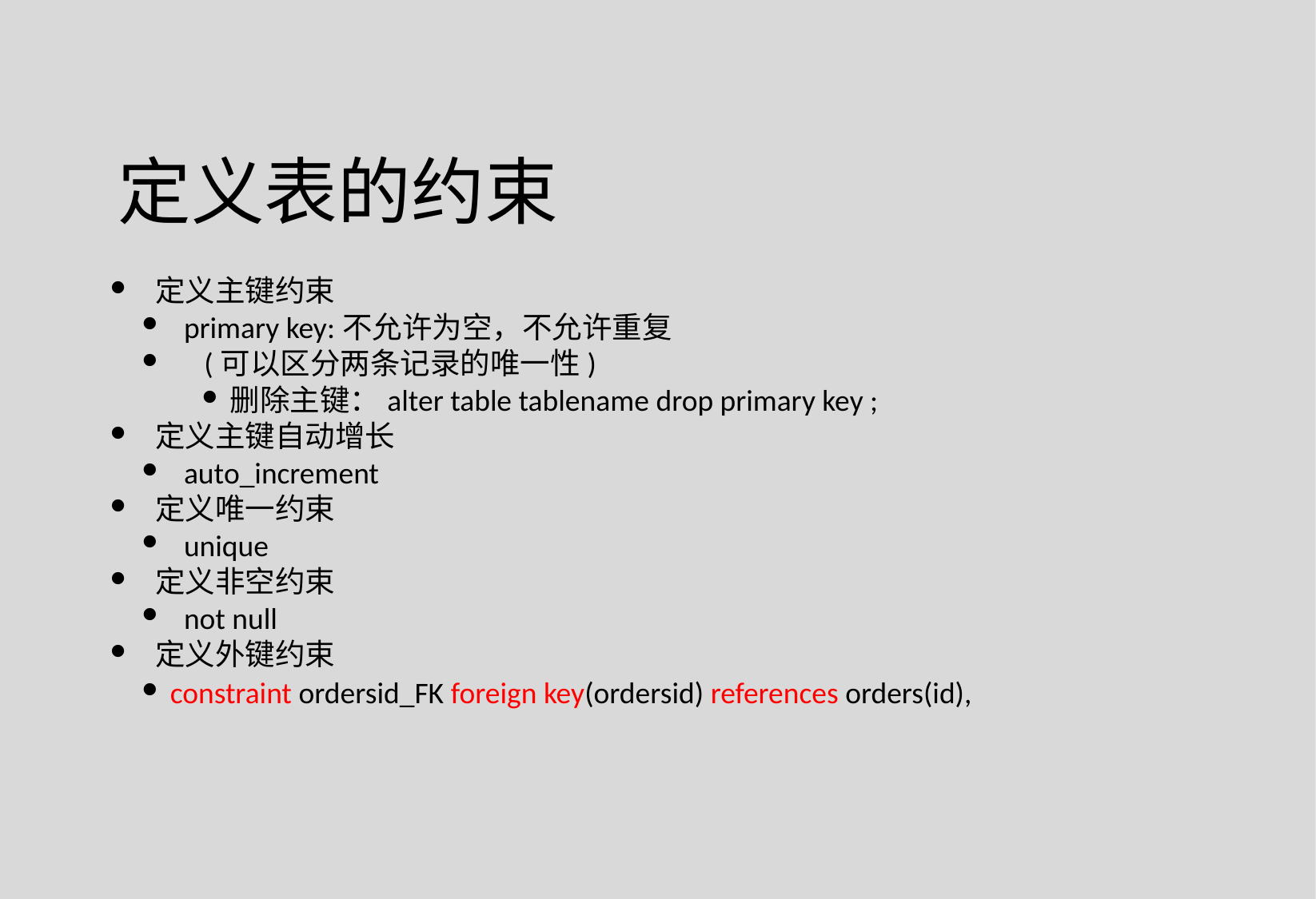

定义表的约束
定义主键约束
  primary key:不允许为空，不允许重复
     (可以区分两条记录的唯一性)
删除主键：alter table tablename drop primary key ;
定义主键自动增长
  auto_increment
定义唯一约束
  unique
定义非空约束
  not null
定义外键约束
constraint ordersid_FK foreign key(ordersid) references orders(id),